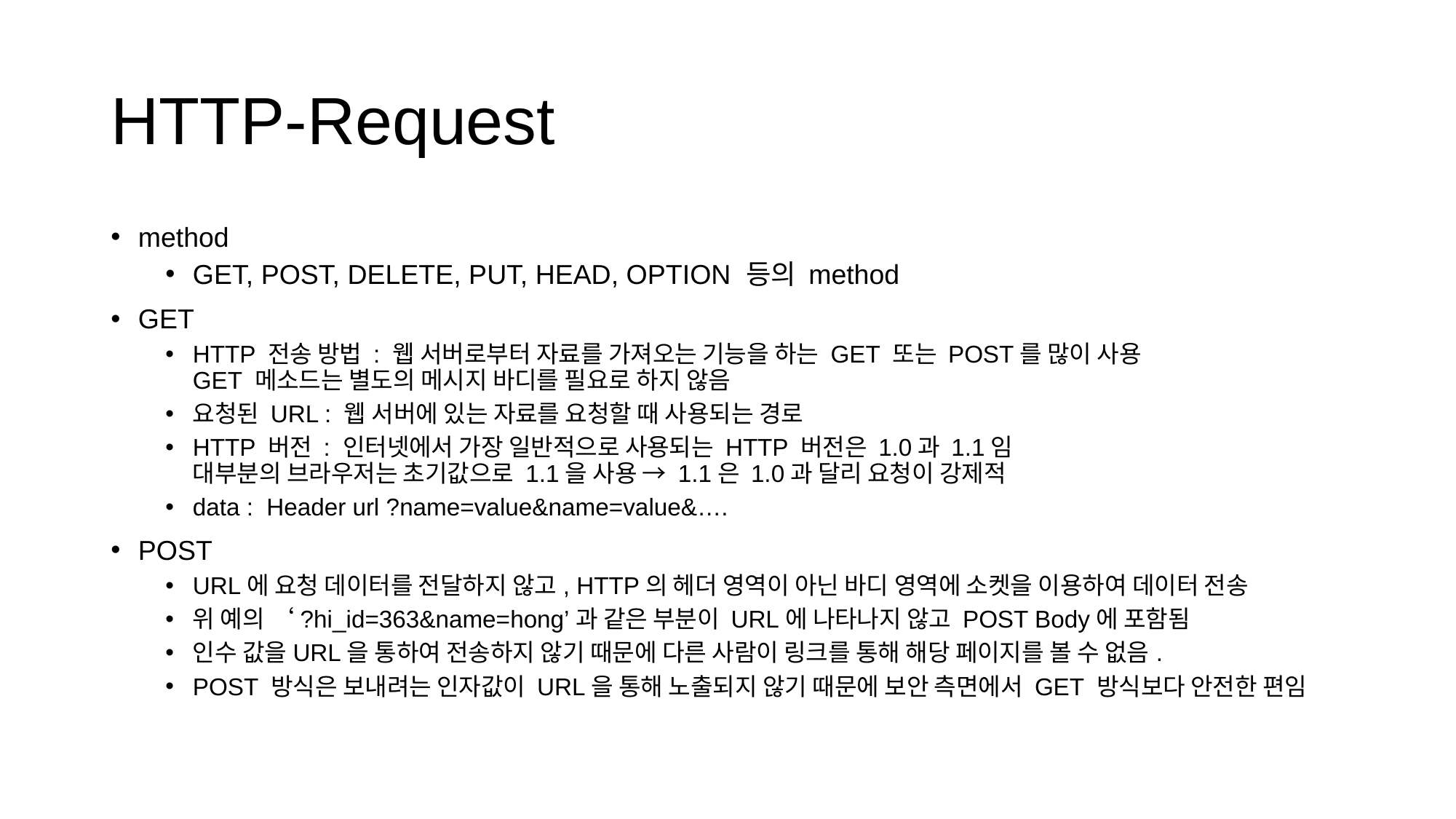

# HTTP-Request
method
GET, POST, DELETE, PUT, HEAD, OPTION 등의 method
GET
HTTP 전송 방법 : 웹 서버로부터 자료를 가져오는 기능을 하는 GET 또는 POST를 많이 사용
GET 메소드는 별도의 메시지 바디를 필요로 하지 않음
요청된 URL : 웹 서버에 있는 자료를 요청할 때 사용되는 경로
HTTP 버전 : 인터넷에서 가장 일반적으로 사용되는 HTTP 버전은 1.0과 1.1임
대부분의 브라우저는 초기값으로 1.1을 사용 → 1.1은 1.0과 달리 요청이 강제적
data :  Header url ?name=value&name=value&….
POST
URL에 요청 데이터를 전달하지 않고, HTTP의 헤더 영역이 아닌 바디 영역에 소켓을 이용하여 데이터 전송
위 예의 ‘?hi_id=363&name=hong’과 같은 부분이 URL에 나타나지 않고 POST Body에 포함됨
인수 값을URL을 통하여 전송하지 않기 때문에 다른 사람이 링크를 통해 해당 페이지를 볼 수 없음.
POST 방식은 보내려는 인자값이 URL을 통해 노출되지 않기 때문에 보안 측면에서 GET 방식보다 안전한 편임